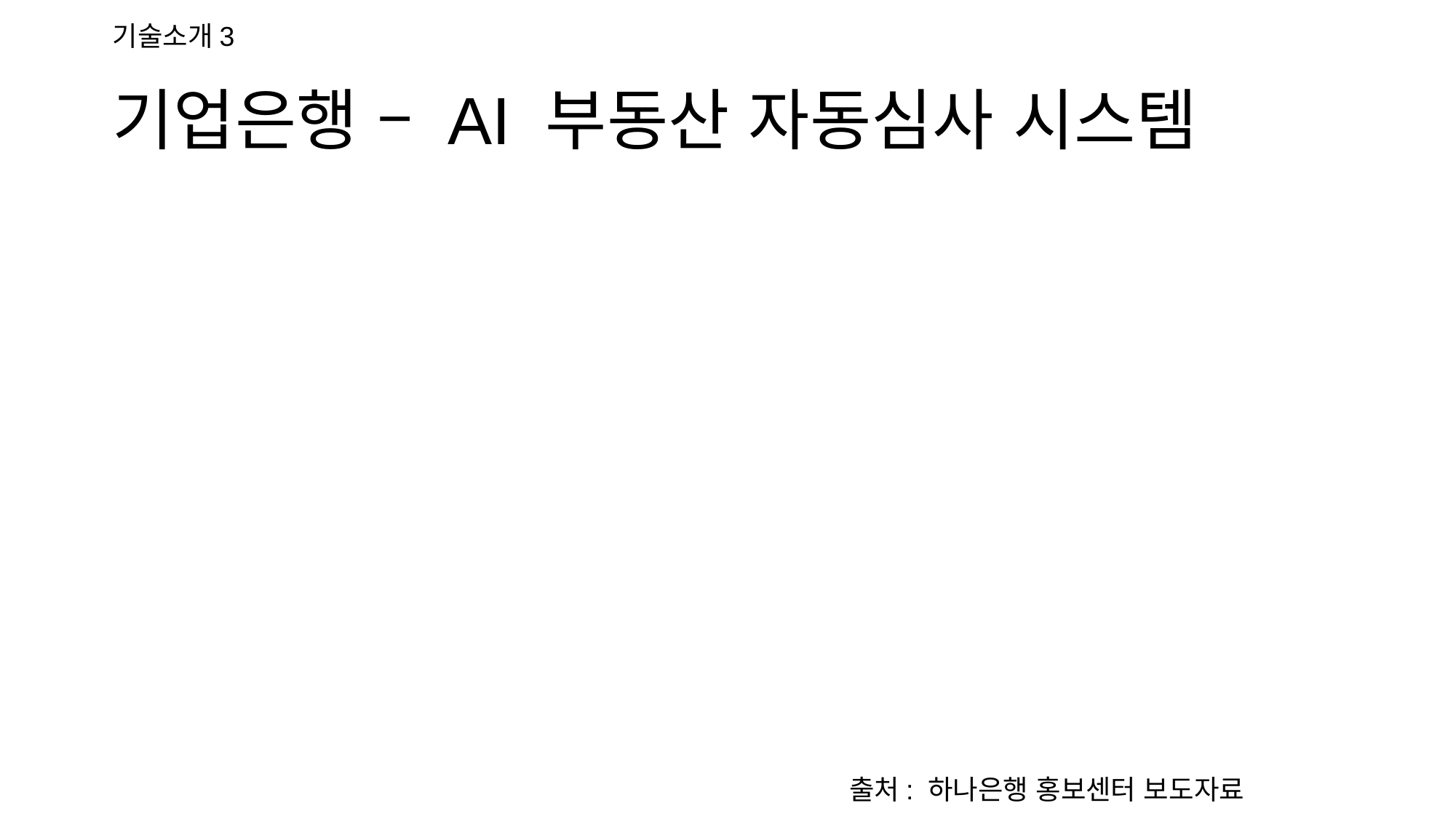

기술소개3
# 기업은행 – AI 부동산 자동심사 시스템
출처: 하나은행 홍보센터 보도자료